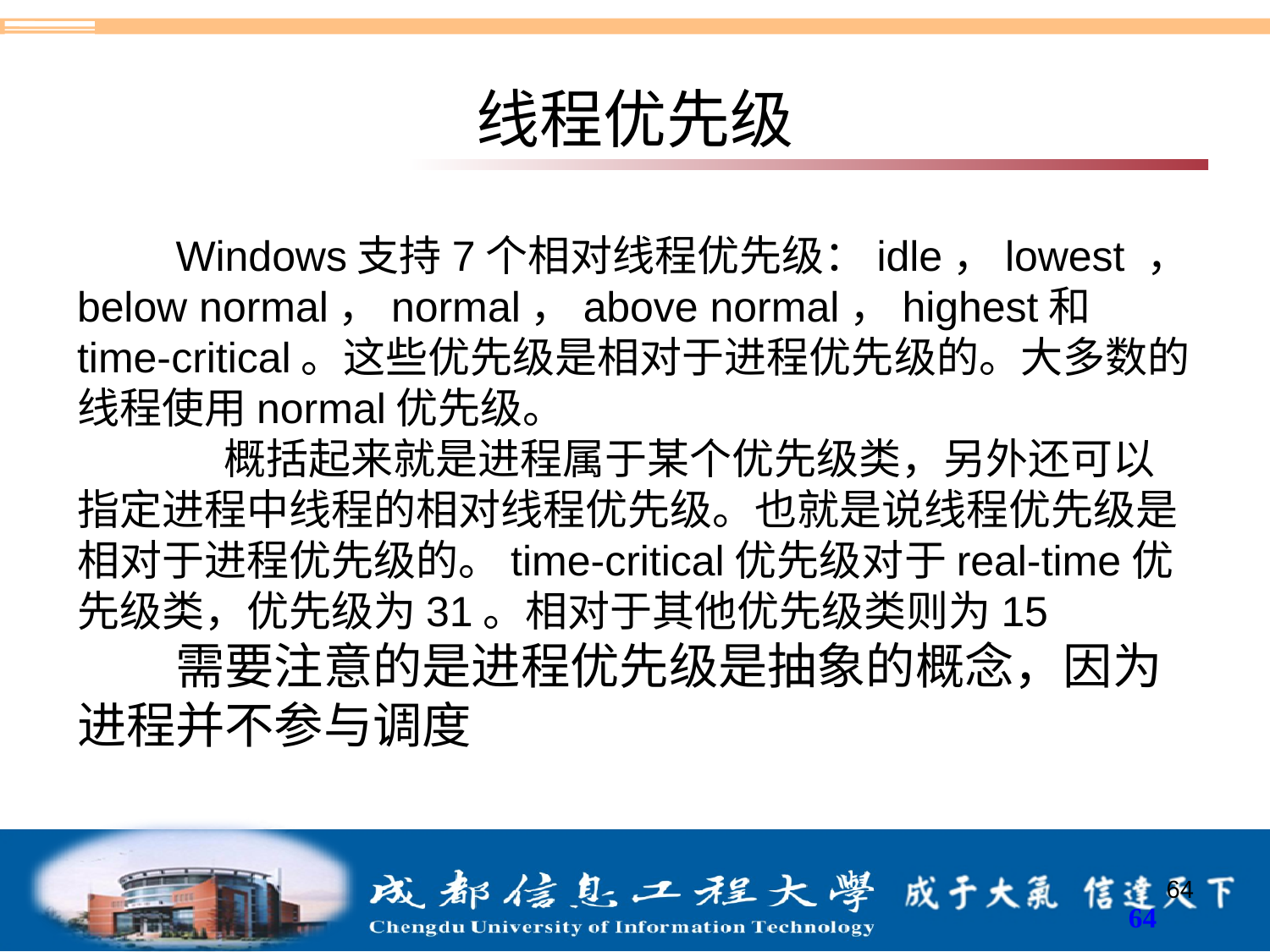

# 线程优先级
Windows支持7个相对线程优先级：idle，lowest ，below normal，normal，above normal，highest和time-critical。这些优先级是相对于进程优先级的。大多数的线程使用normal优先级。
    概括起来就是进程属于某个优先级类，另外还可以指定进程中线程的相对线程优先级。也就是说线程优先级是相对于进程优先级的。time-critical优先级对于real-time优先级类，优先级为31。相对于其他优先级类则为15
需要注意的是进程优先级是抽象的概念，因为进程并不参与调度